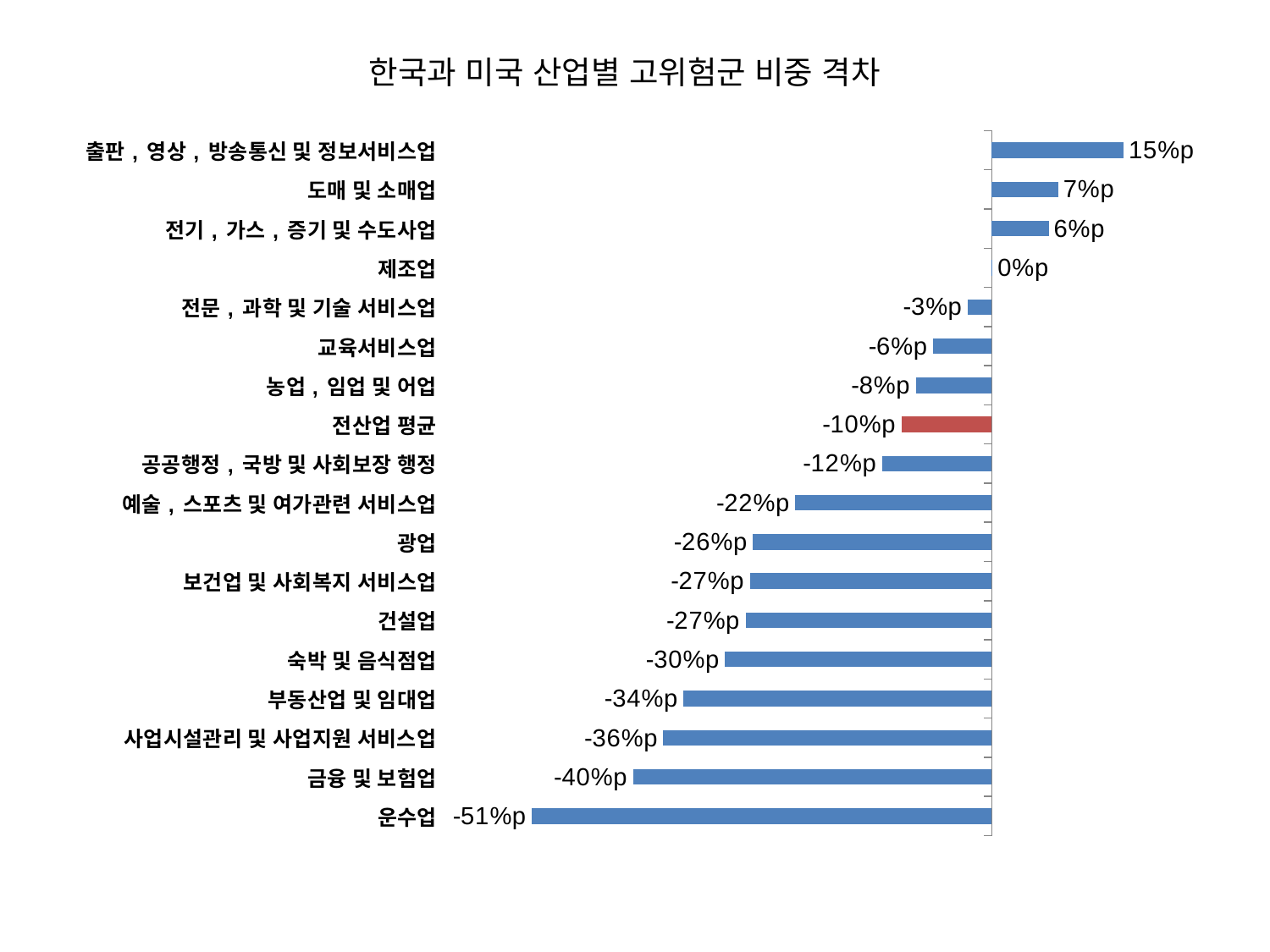

한국과 미국 산업별 고위험군 비중 격차

### Chart

| Category | 고위험 |
|---|---|
| 운수업 | -0.5090310082438442 |
| 금융 및 보험업 | -0.39722899488561014 |
| 사업시설관리 및 사업지원 서비스업 | -0.3635047188710811 |
| 부동산업 및 임대업 | -0.34113572366468387 |
| 숙박 및 음식점업 | -0.2953098843277103 |
| 건설업 | -0.2725019235541481 |
| 보건업 및 사회복지 서비스업 | -0.267655483249154 |
| 광업 | -0.26442750300808304 |
| 예술, 스포츠 및 여가관련 서비스업 | -0.21730362583927282 |
| 공공행정, 국방 및 사회보장 행정 | -0.12136116270851462 |
| 전산업 평균 | -0.1 |
| 농업, 임업 및 어업 | -0.08392947699341552 |
| 교육서비스업 | -0.06486425983686259 |
| 전문, 과학 및 기술 서비스업 | -0.02651849850391841 |
| 제조업 | 0.001089253390895606 |
| 전기, 가스, 증기 및 수도사업 | 0.06319793171454663 |
| 도매 및 소매업 | 0.07388803903419472 |
| 출판, 영상, 방송통신 및 정보서비스업 | 0.1462576762675188 |